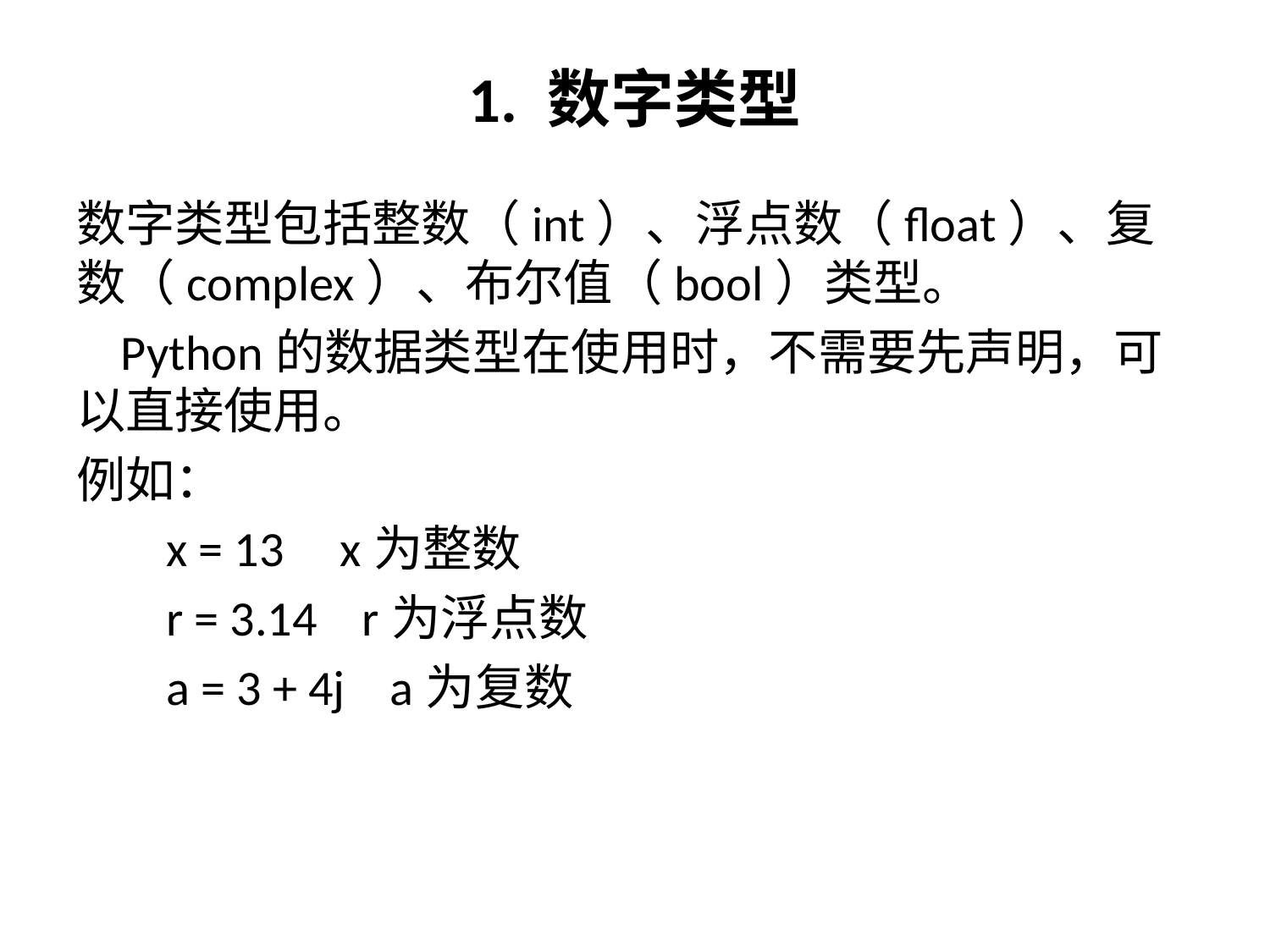

# 1. 数字类型
数字类型包括整数（int）、浮点数（float）、复数（complex）、布尔值（bool）类型。
    Python的数据类型在使用时，不需要先声明，可以直接使用。
例如：
        x = 13     x为整数
        r = 3.14    r为浮点数
        a = 3 + 4j    a为复数